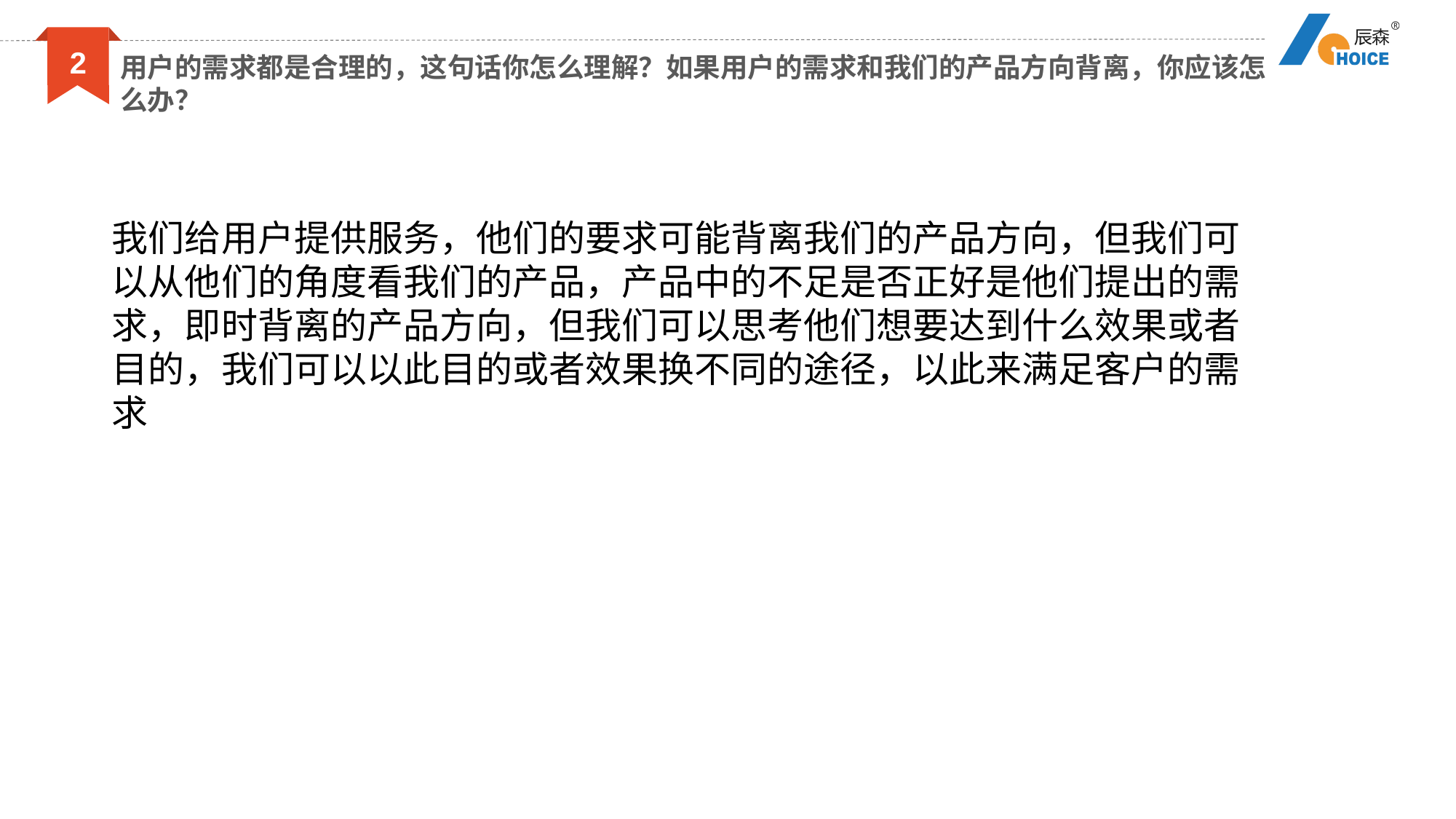

2
用户的需求都是合理的，这句话你怎么理解？如果用户的需求和我们的产品方向背离，你应该怎么办？
我们给用户提供服务，他们的要求可能背离我们的产品方向，但我们可以从他们的角度看我们的产品，产品中的不足是否正好是他们提出的需求，即时背离的产品方向，但我们可以思考他们想要达到什么效果或者目的，我们可以以此目的或者效果换不同的途径，以此来满足客户的需求